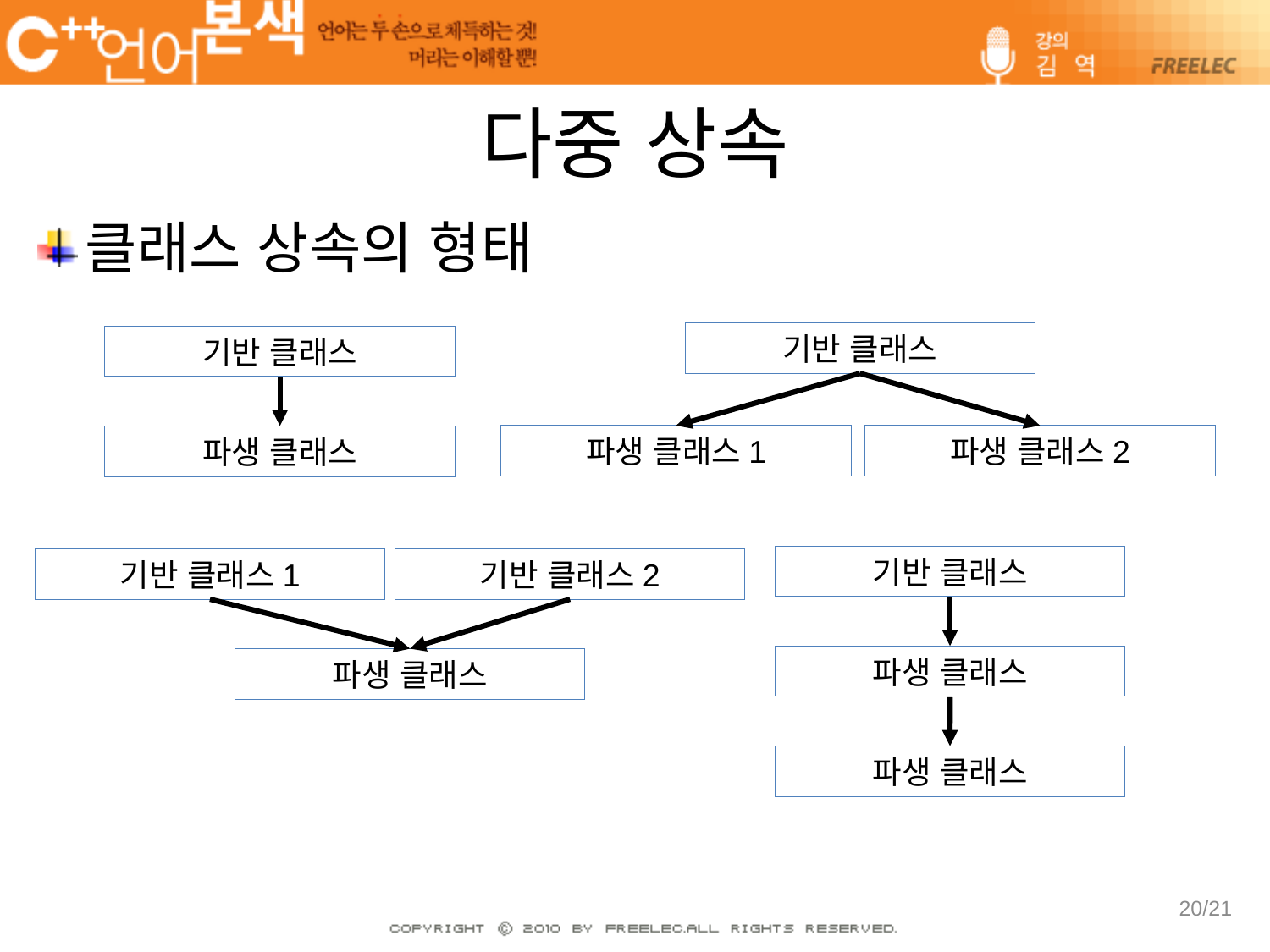

# 다중 상속
클래스 상속의 형태
기반 클래스
기반 클래스
파생 클래스1
파생 클래스2
파생 클래스
기반 클래스
기반 클래스1
기반 클래스2
파생 클래스
파생 클래스
파생 클래스
20/21